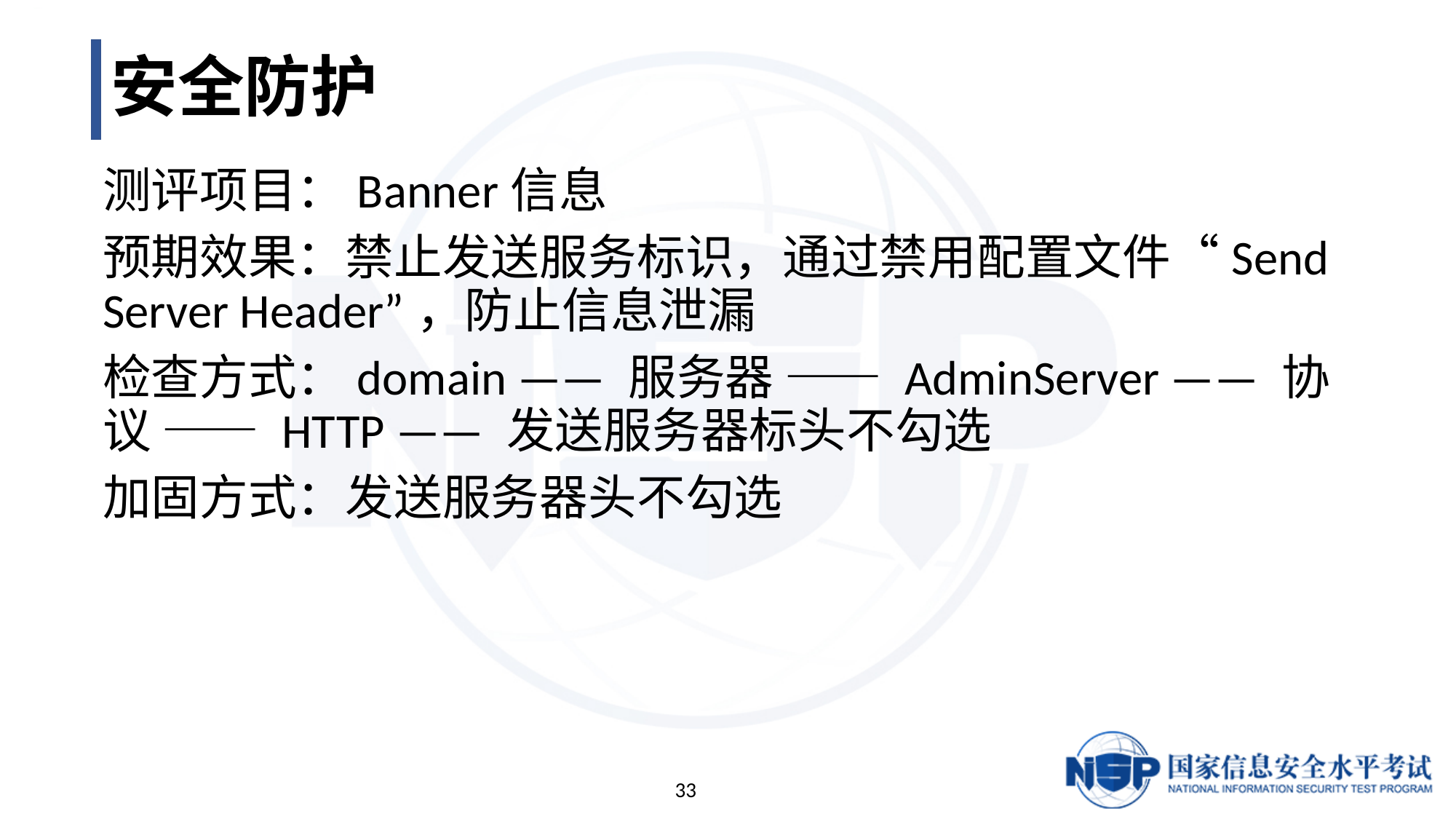

# 安全防护
测评项目：Banner信息
预期效果：禁止发送服务标识，通过禁用配置文件“Send Server Header”，防止信息泄漏
检查方式：domain —— 服务器 —— AdminServer —— 协议 —— HTTP —— 发送服务器标头不勾选
加固方式：发送服务器头不勾选